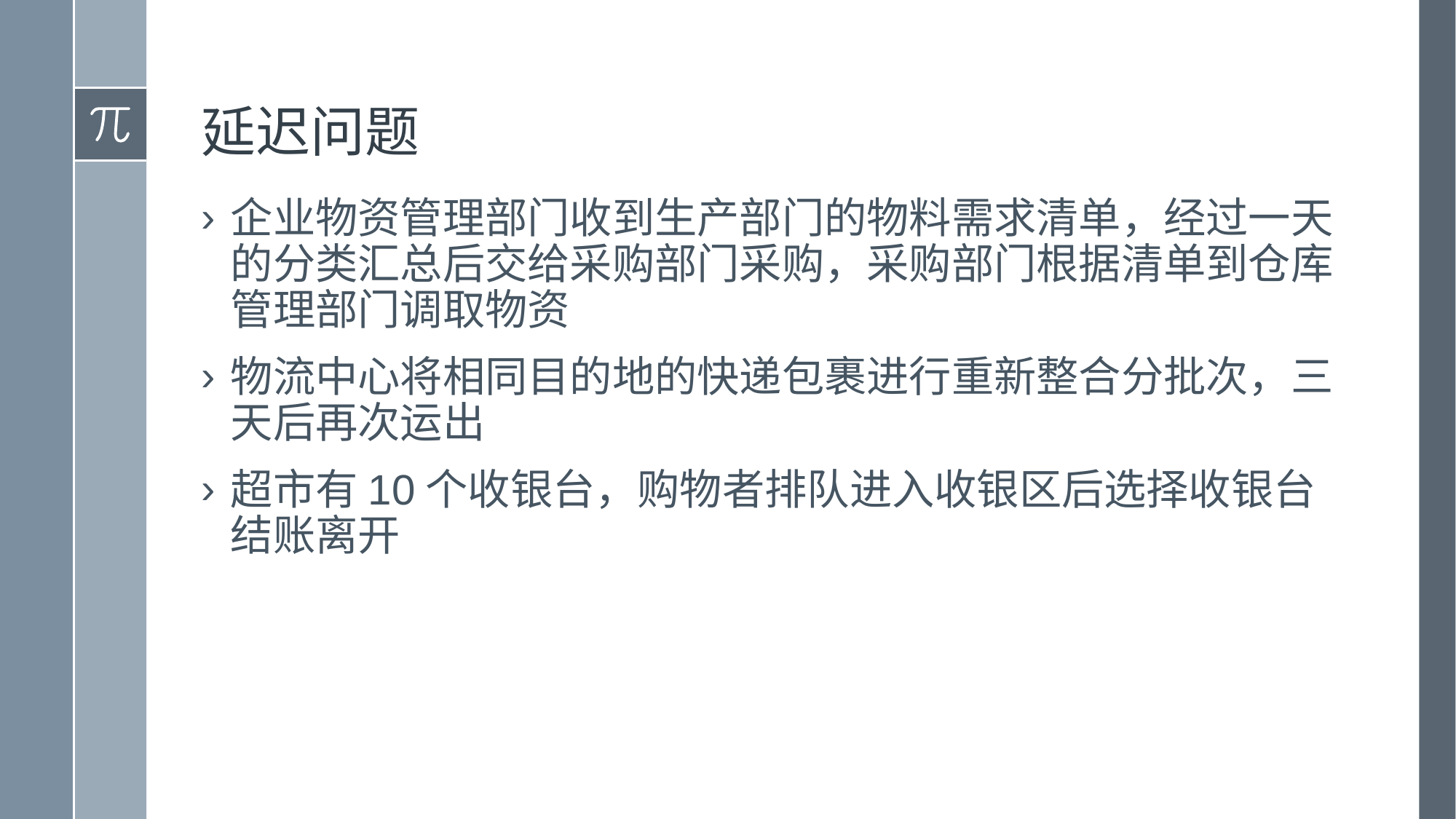

# 延迟问题
企业物资管理部门收到生产部门的物料需求清单，经过一天的分类汇总后交给采购部门采购，采购部门根据清单到仓库管理部门调取物资
物流中心将相同目的地的快递包裹进行重新整合分批次，三天后再次运出
超市有10个收银台，购物者排队进入收银区后选择收银台结账离开